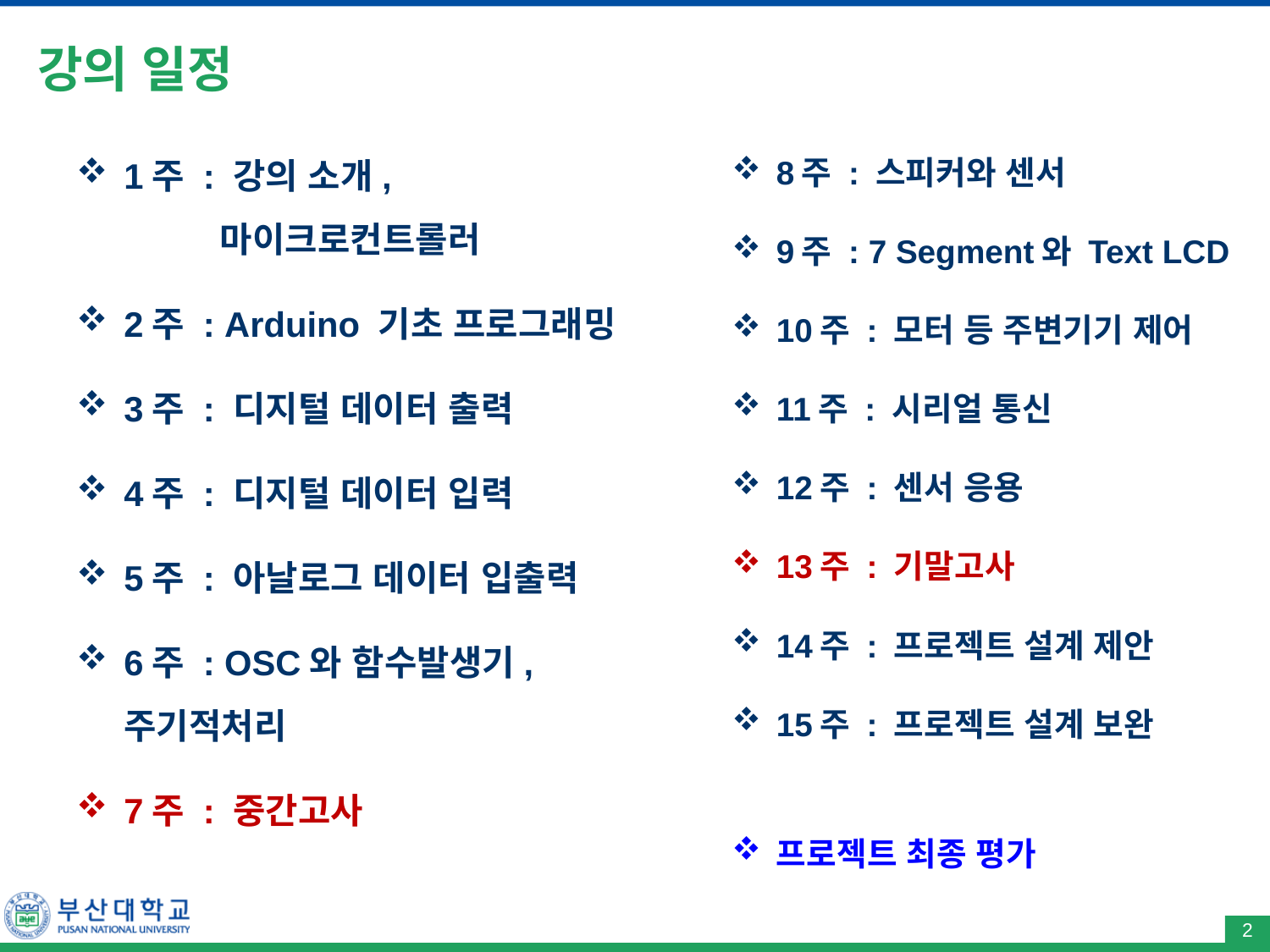

# 강의 일정
1주 : 강의 소개,
         마이크로컨트롤러
2주 : Arduino 기초 프로그래밍
3주 : 디지털 데이터 출력
4주 : 디지털 데이터 입력
5주 : 아날로그 데이터 입출력
6주 : OSC와 함수발생기, 주기적처리
7주 : 중간고사

8주 : 스피커와 센서
9주 : 7 Segment와 Text LCD
10주 : 모터 등 주변기기 제어
11주 : 시리얼 통신
12주 : 센서 응용
13주 : 기말고사
14주 : 프로젝트 설계 제안
15주 : 프로젝트 설계 보완

프로젝트 최종 평가

2